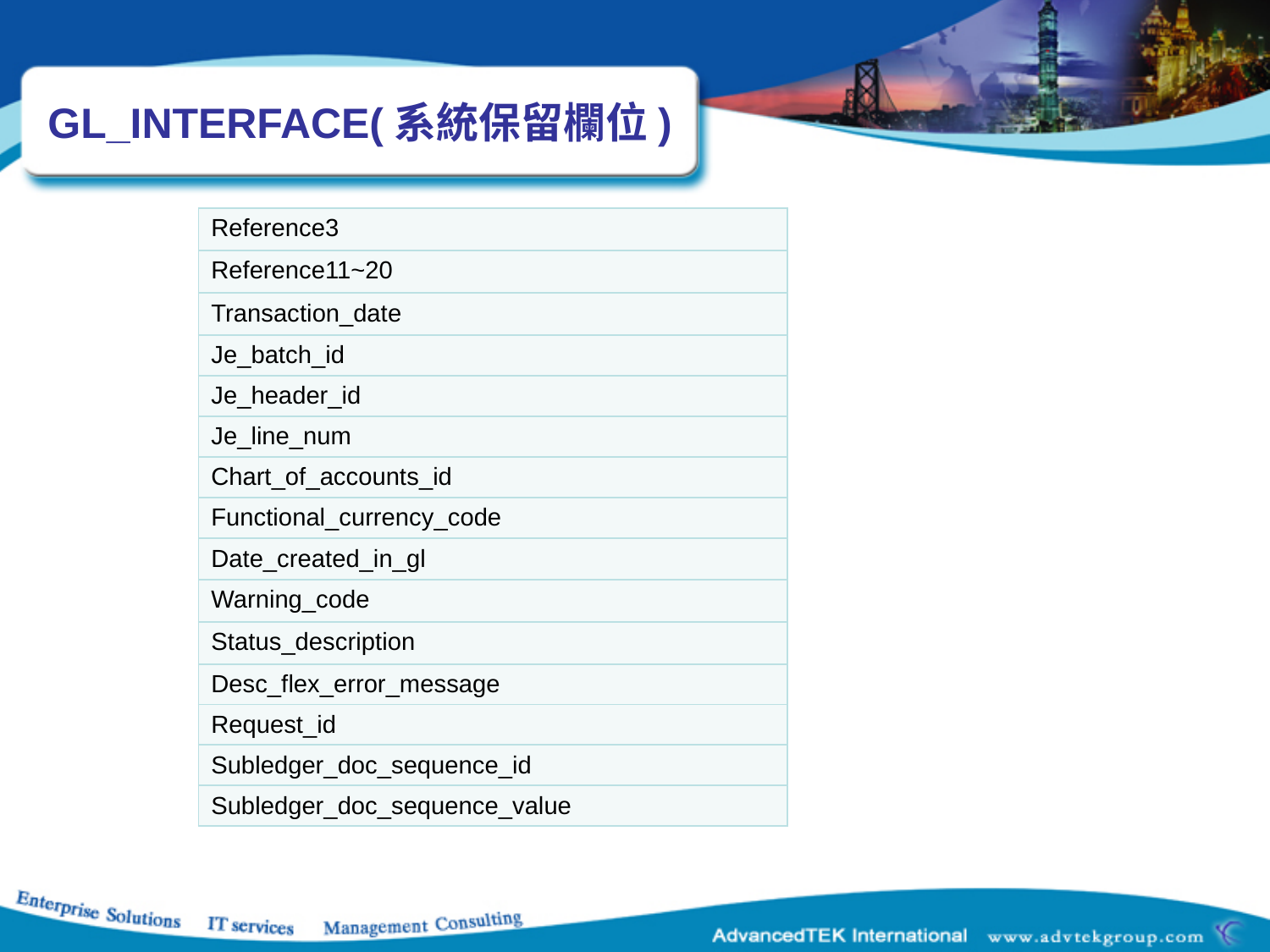

# GL_INTERFACE(系統保留欄位)
| Reference3 |
| --- |
| Reference11~20 |
| Transaction\_date |
| Je\_batch\_id |
| Je\_header\_id |
| Je\_line\_num |
| Chart\_of\_accounts\_id |
| Functional\_currency\_code |
| Date\_created\_in\_gl |
| Warning\_code |
| Status\_description |
| Desc\_flex\_error\_message |
| Request\_id |
| Subledger\_doc\_sequence\_id |
| Subledger\_doc\_sequence\_value |